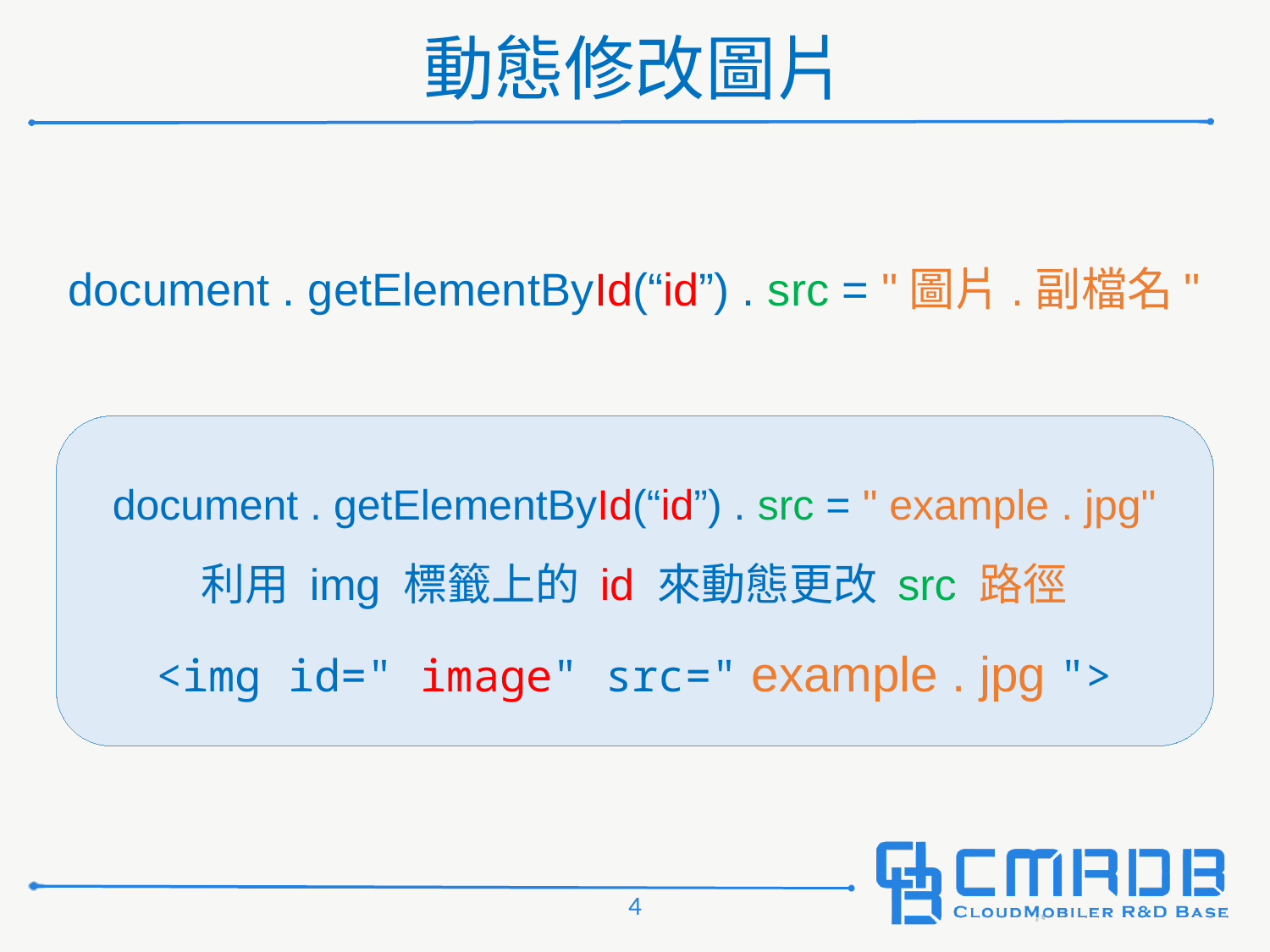

# 動態修改圖片
document . getElementById(“id”) . src = "圖片.副檔名"

document . getElementById(“id”) . src = " example . jpg"
利用 img 標籤上的 id 來動態更改 src 路徑
<img id=" image" src=" example . jpg ">